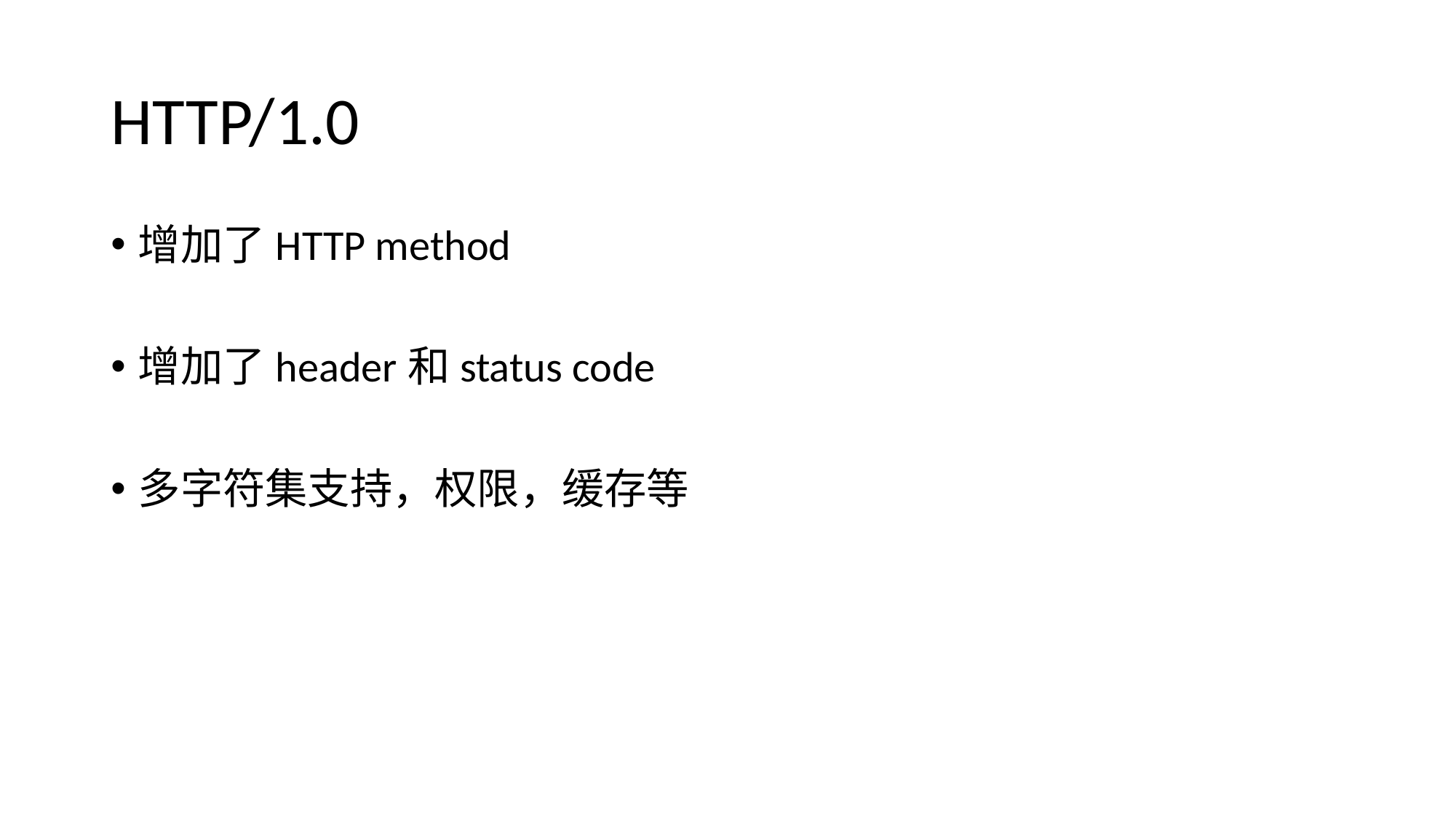

# HTTP/1.0
增加了HTTP method

增加了header和status code

多字符集支持，权限，缓存等